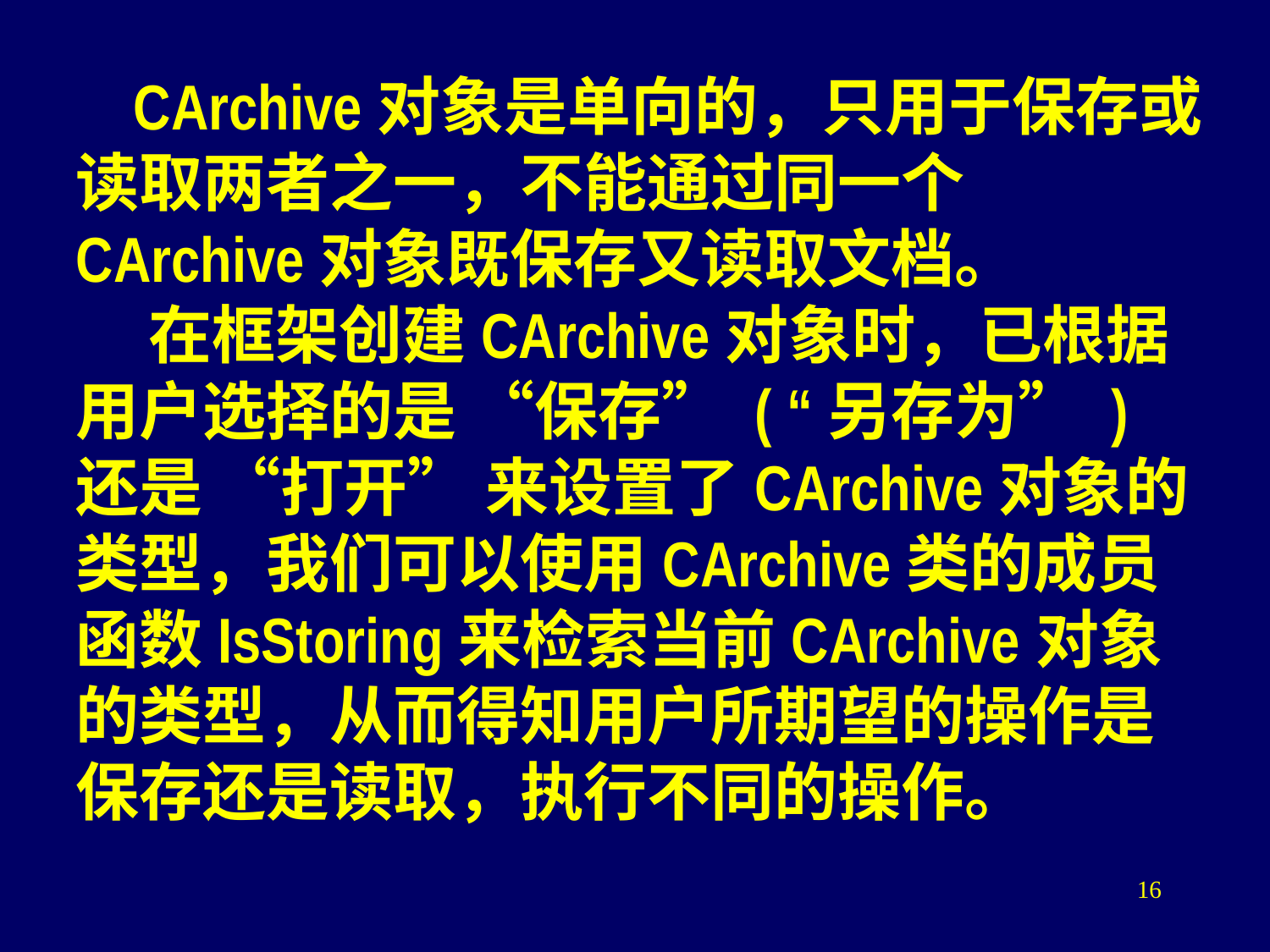

CArchive对象是单向的，只用于保存或读取两者之一，不能通过同一个CArchive对象既保存又读取文档。
    在框架创建CArchive对象时，已根据用户选择的是 “保存” ( “另存为” )还是 “打开” 来设置了CArchive对象的类型，我们可以使用CArchive类的成员函数IsStoring来检索当前CArchive对象的类型，从而得知用户所期望的操作是保存还是读取，执行不同的操作。
16